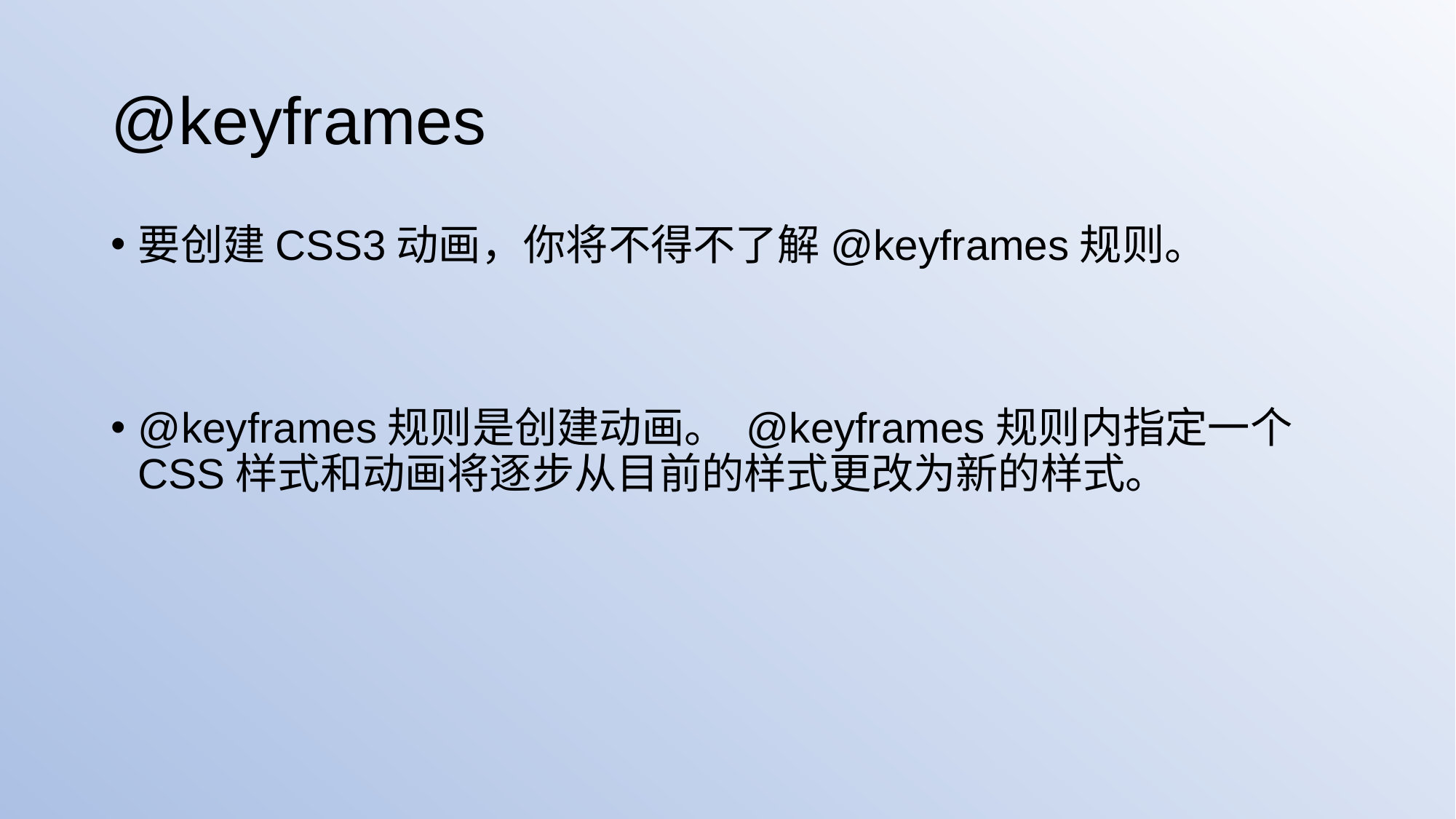

# @keyframes
要创建CSS3动画，你将不得不了解@keyframes规则。

@keyframes规则是创建动画。 @keyframes规则内指定一个CSS样式和动画将逐步从目前的样式更改为新的样式。